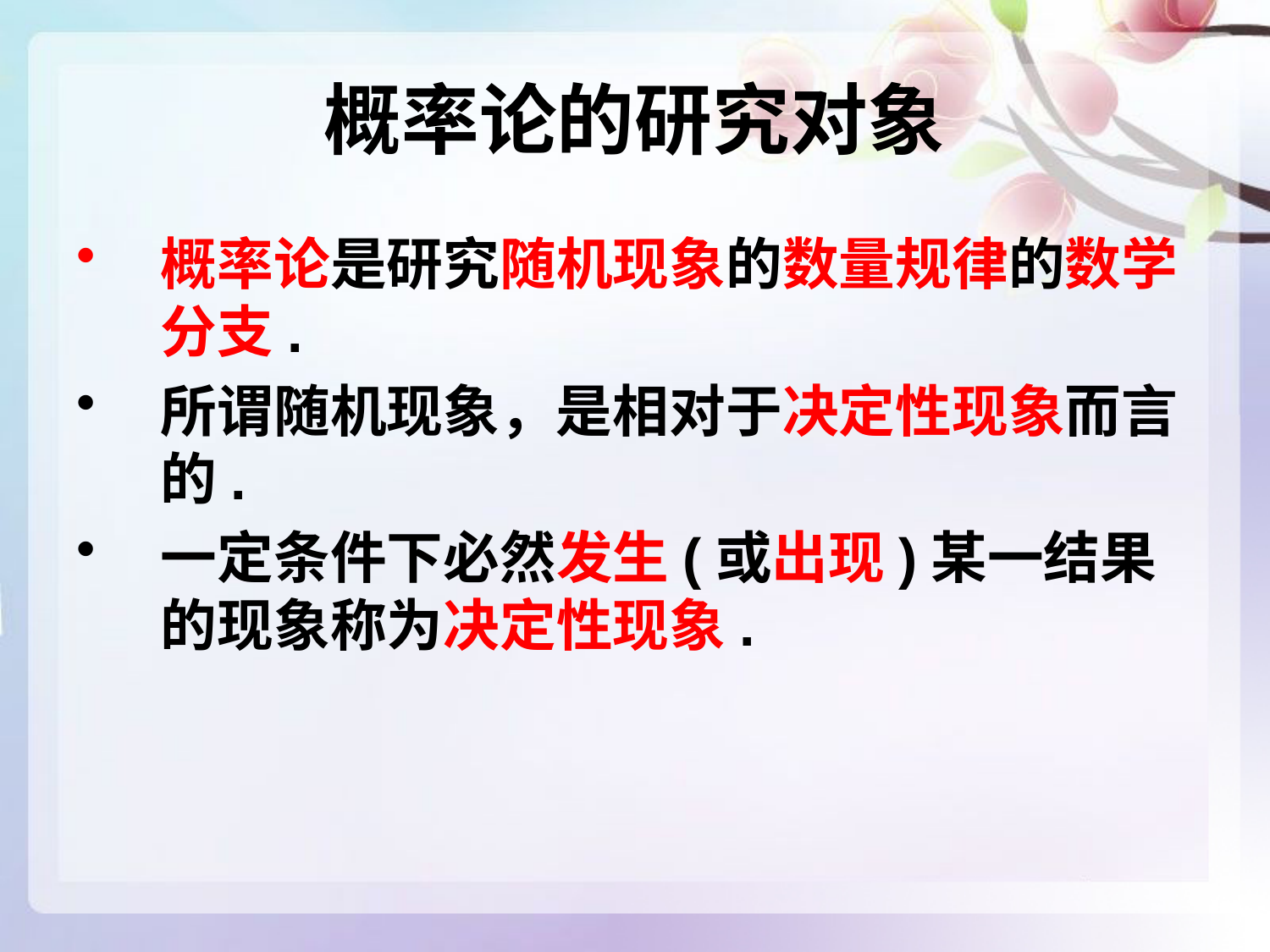

# 概率论的研究对象
概率论是研究随机现象的数量规律的数学分支.
所谓随机现象，是相对于决定性现象而言的.
一定条件下必然发生(或出现)某一结果的现象称为决定性现象.